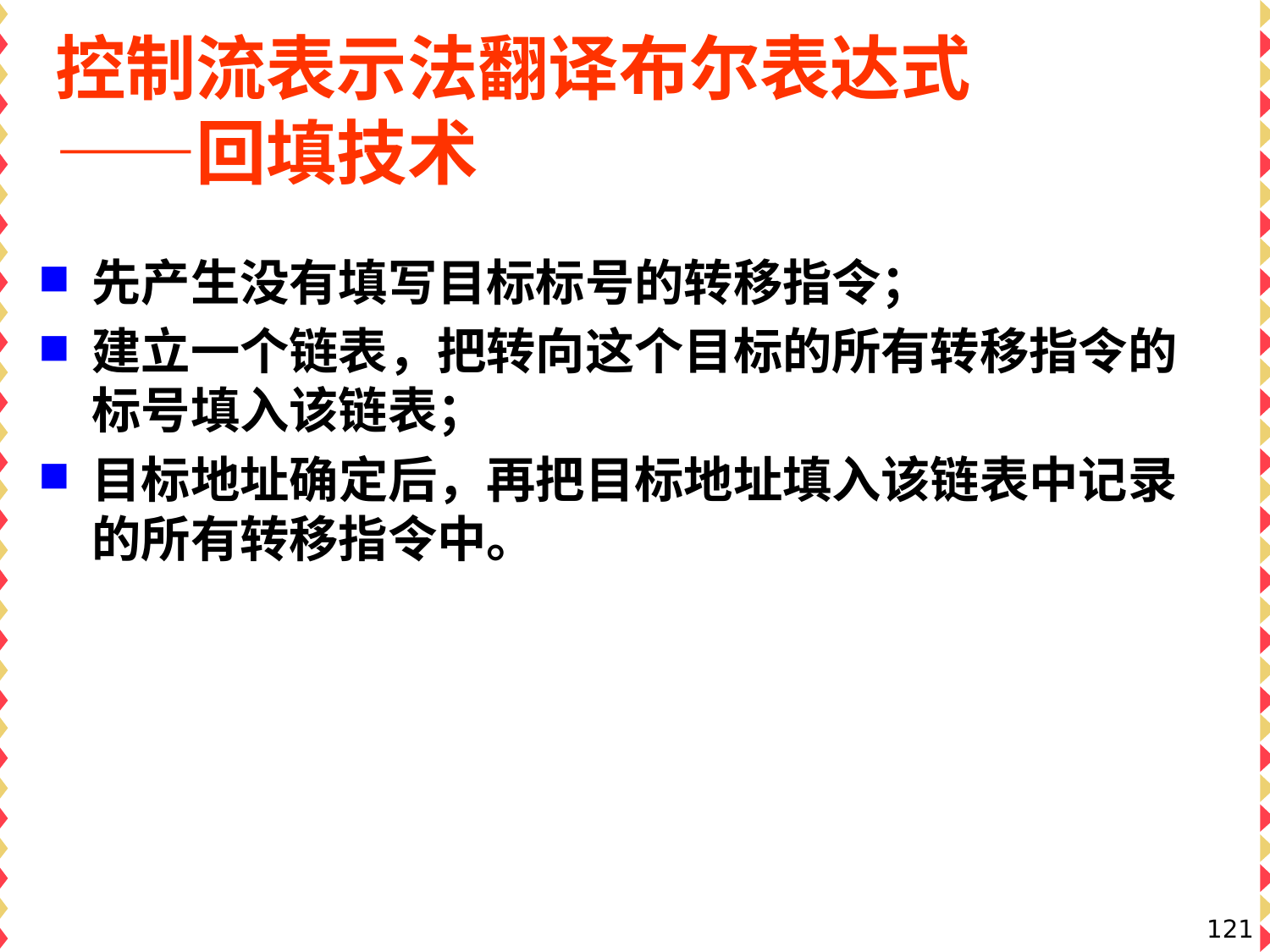

# 控制流表示法翻译布尔表达式 ——回填技术
先产生没有填写目标标号的转移指令；
建立一个链表，把转向这个目标的所有转移指令的标号填入该链表；
目标地址确定后，再把目标地址填入该链表中记录的所有转移指令中。
121